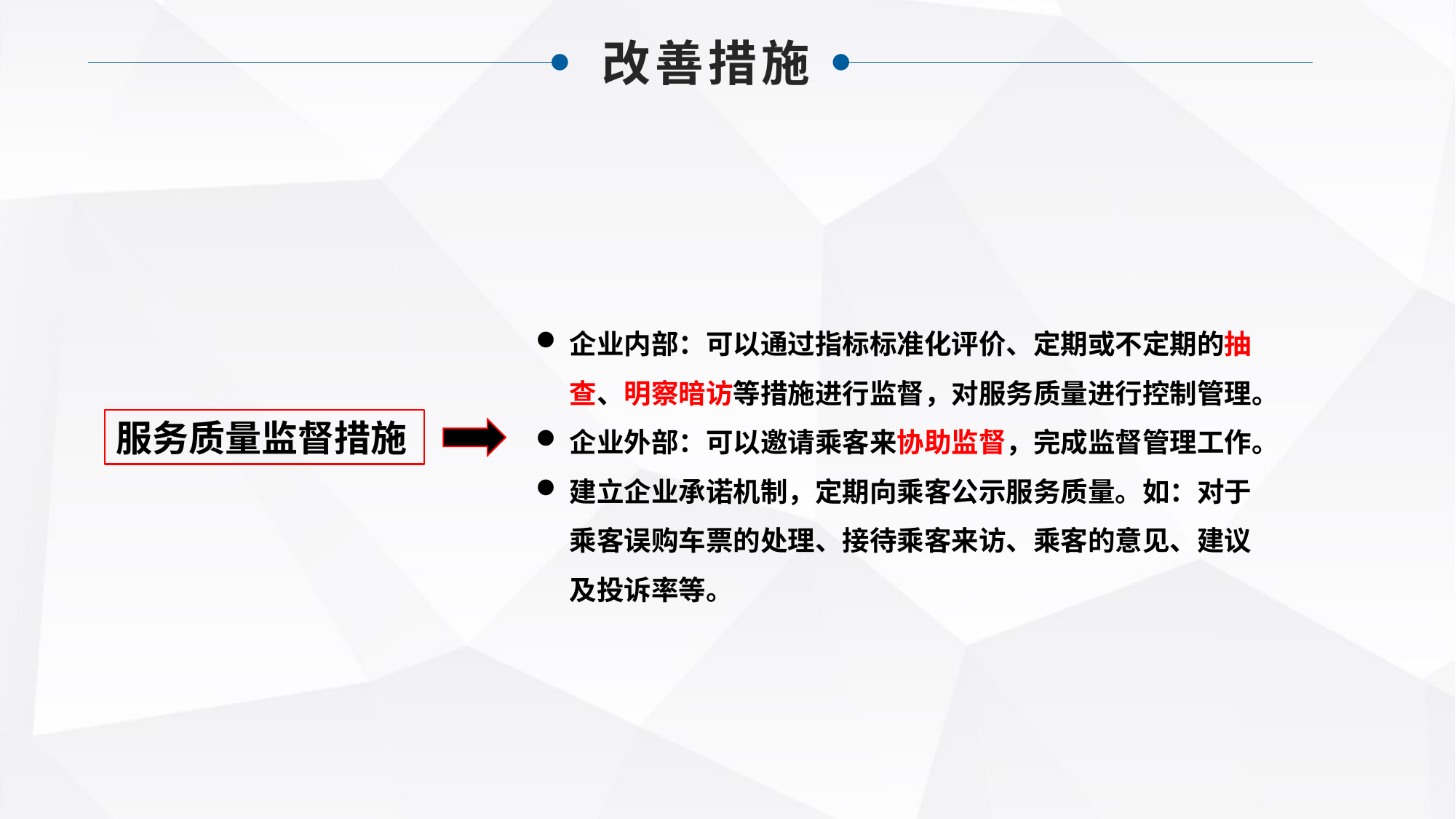

改善措施

企业内部：可以通过指标标准化评价、定期或不定期的抽查、明察暗访等措施进行监督，对服务质量进行控制管理。
企业外部：可以邀请乘客来协助监督，完成监督管理工作。
建立企业承诺机制，定期向乘客公示服务质量。如：对于乘客误购车票的处理、接待乘客来访、乘客的意见、建议及投诉率等。

服务质量监督措施